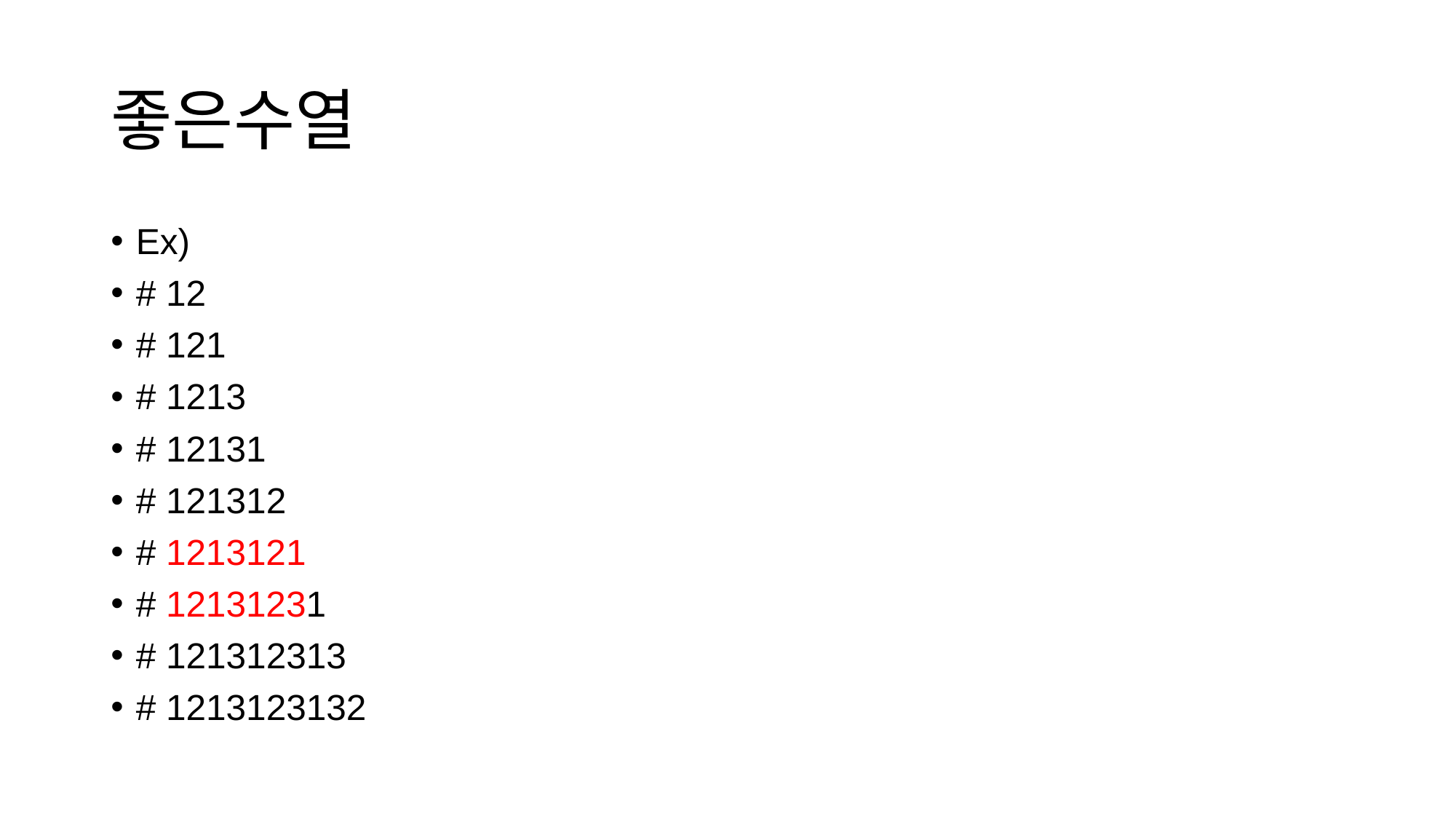

# 좋은수열
Ex)
# 12
# 121
# 1213
# 12131
# 121312
# 1213121
# 12131231
# 121312313
# 1213123132